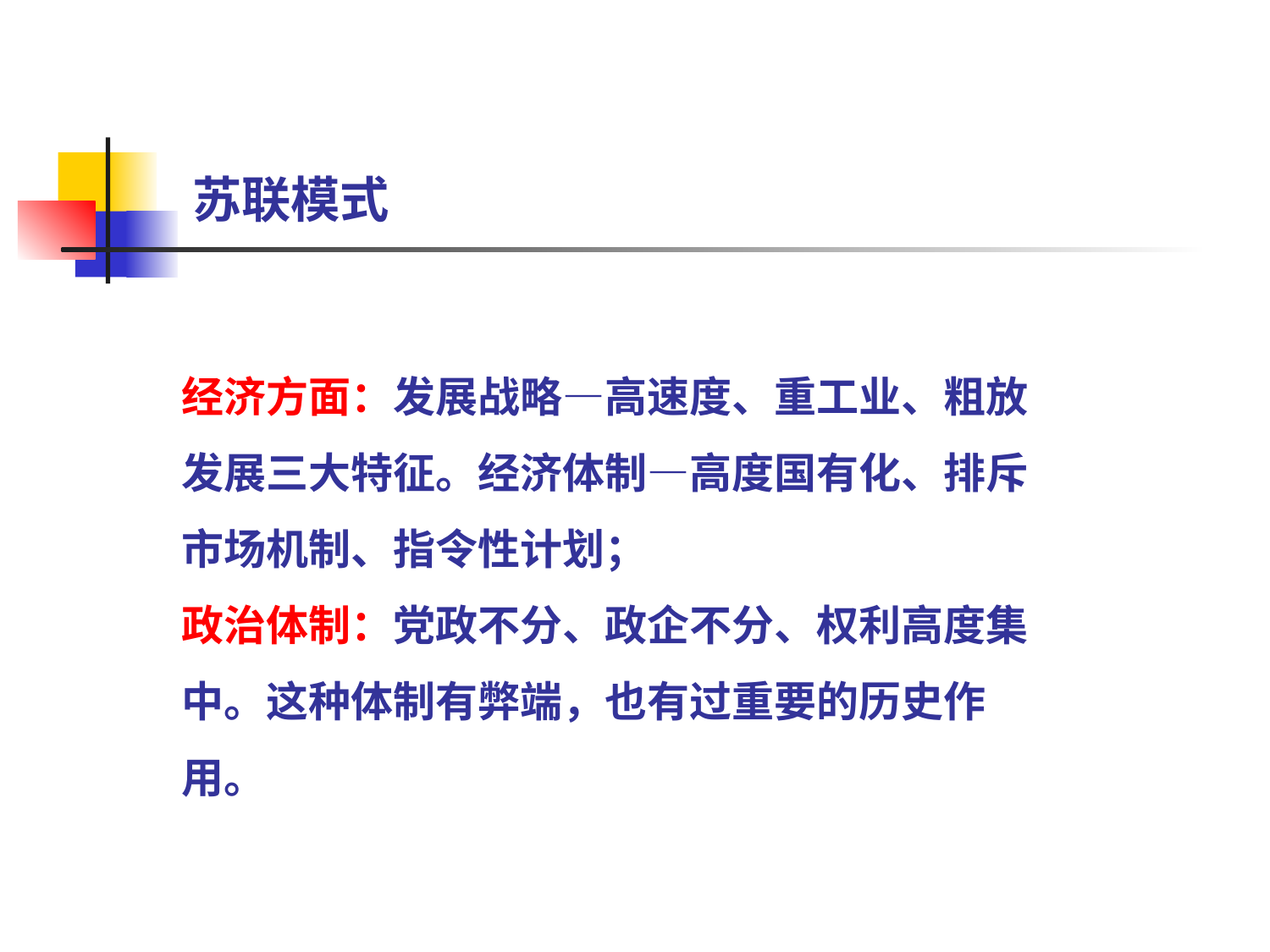

苏联模式
经济方面：发展战略—高速度、重工业、粗放发展三大特征。经济体制—高度国有化、排斥市场机制、指令性计划；
政治体制：党政不分、政企不分、权利高度集中。这种体制有弊端，也有过重要的历史作用。